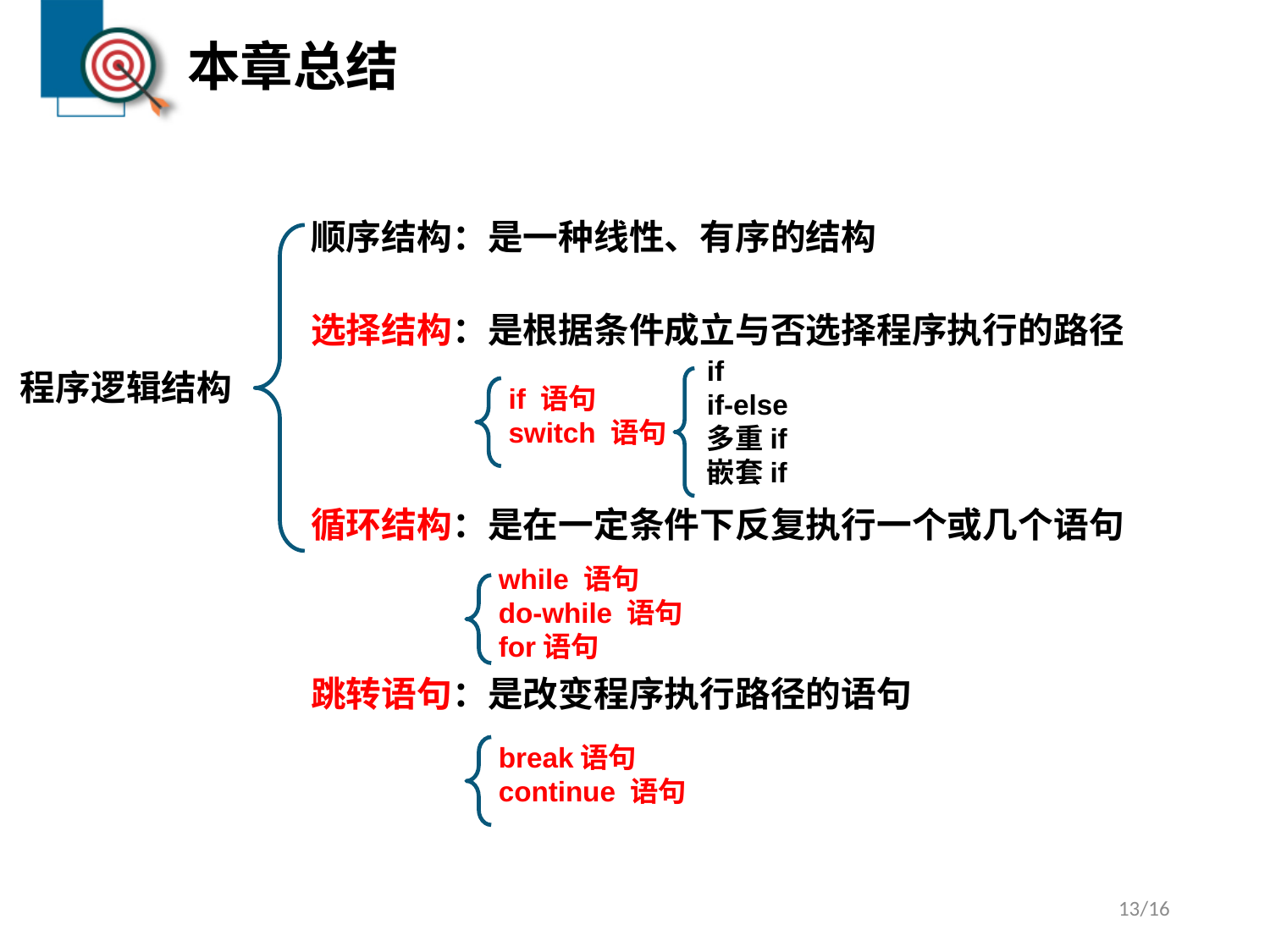

# 本章总结
顺序结构：是一种线性、有序的结构

选择结构：是根据条件成立与否选择程序执行的路径

循环结构：是在一定条件下反复执行一个或几个语句

跳转语句：是改变程序执行路径的语句

if
if-else
多重if
嵌套if
程序逻辑结构

if 语句
switch 语句

while 语句
do-while 语句
for语句

break语句
continue 语句

13/16